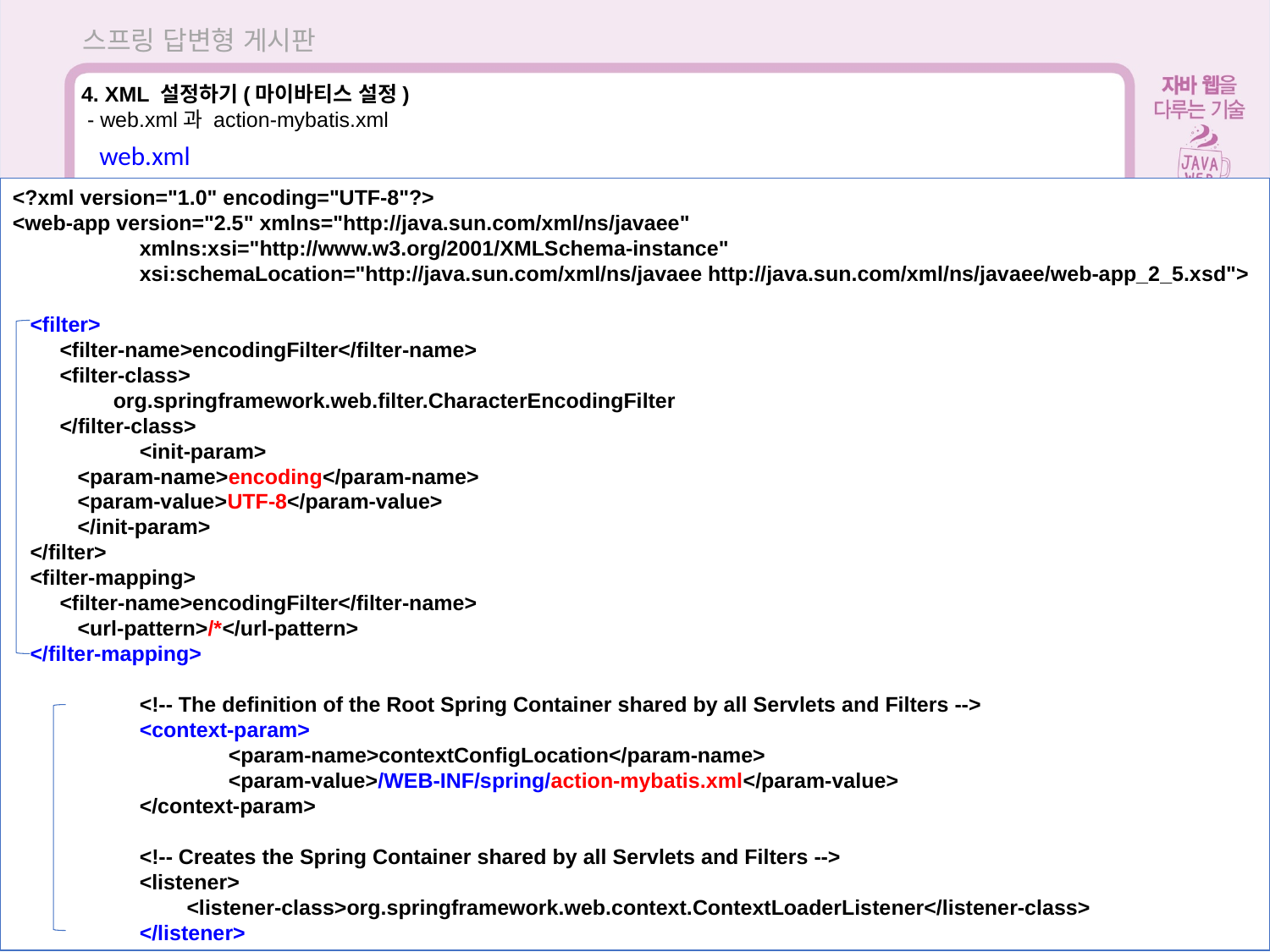

스프링 답변형 게시판
4. XML 설정하기(마이바티스 설정)
 - web.xml과 action-mybatis.xml
web.xml
<?xml version="1.0" encoding="UTF-8"?>
<web-app version="2.5" xmlns="http://java.sun.com/xml/ns/javaee"
	xmlns:xsi="http://www.w3.org/2001/XMLSchema-instance"
	xsi:schemaLocation="http://java.sun.com/xml/ns/javaee http://java.sun.com/xml/ns/javaee/web-app_2_5.xsd">

   <filter>
        <filter-name>encodingFilter</filter-name>
        <filter-class>
                 org.springframework.web.filter.CharacterEncodingFilter
        </filter-class>
   	<init-param>
           <param-name>encoding</param-name>
           <param-value>UTF-8</param-value>
           </init-param>
   </filter>
   <filter-mapping>
        <filter-name>encodingFilter</filter-name>
           <url-pattern>/*</url-pattern>
   </filter-mapping>

	<!-- The definition of the Root Spring Container shared by all Servlets and Filters -->
	<context-param>
	               <param-name>contextConfigLocation</param-name>
	               <param-value>/WEB-INF/spring/action-mybatis.xml</param-value>
	</context-param>

	<!-- Creates the Spring Container shared by all Servlets and Filters -->
	<listener>
	        <listener-class>org.springframework.web.context.ContextLoaderListener</listener-class>
	</listener>